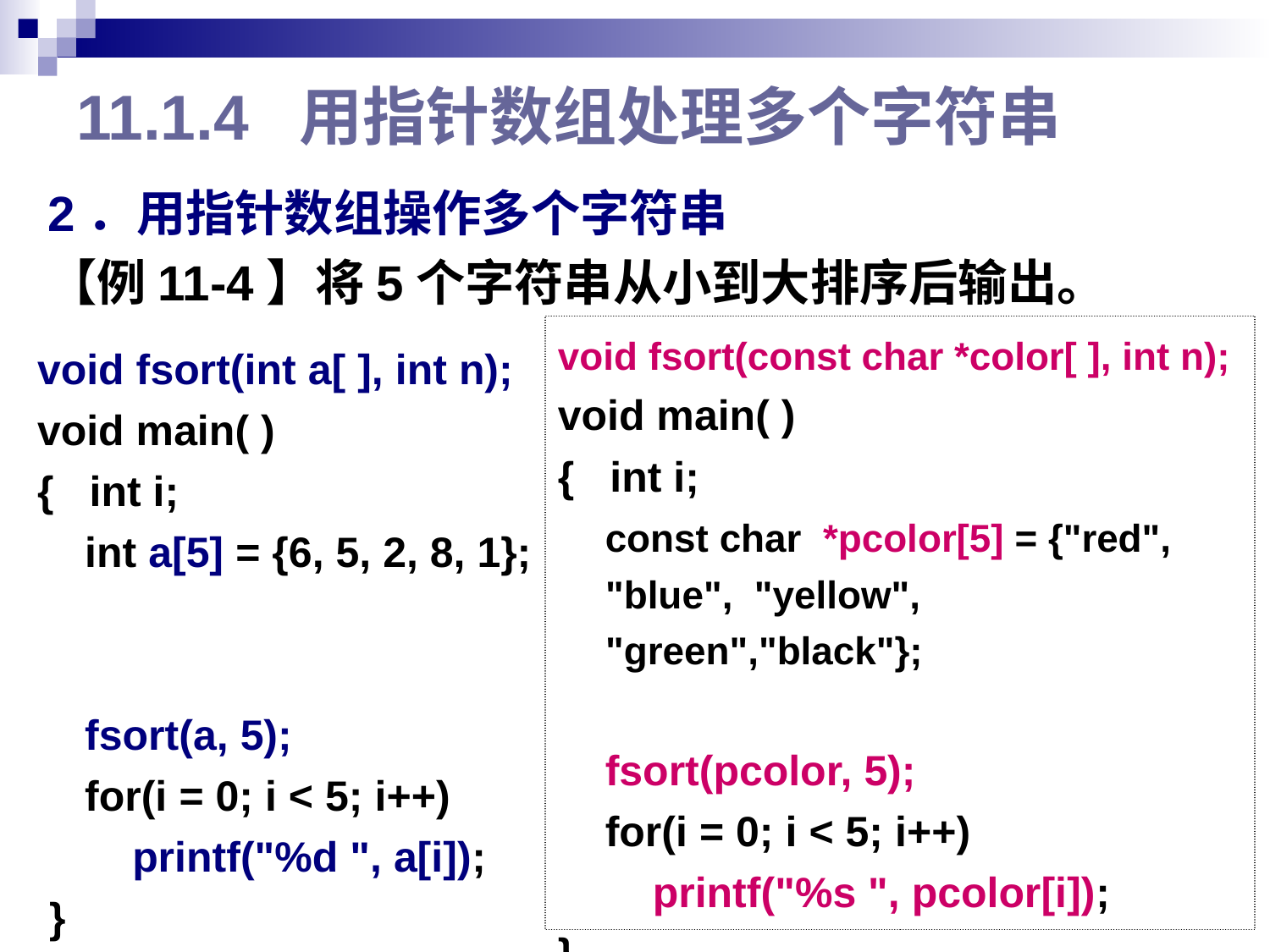

# 11.1.4  用指针数组处理多个字符串
2．用指针数组操作多个字符串
【例11-4】将5个字符串从小到大排序后输出。
void fsort(const char *color[ ], int n);
void main( )
{   int i;
    const char  *pcolor[5] = {"red", "blue",  "yellow", "green","black"};

    fsort(pcolor, 5);
    for(i = 0; i < 5; i++)
        printf("%s ", pcolor[i]);
}
void fsort(int a[ ], int n);
void main( )
{   int i;
    int a[5] = {6, 5, 2, 8, 1};

    fsort(a, 5);
    for(i = 0; i < 5; i++)
        printf("%d ", a[i]);
 }